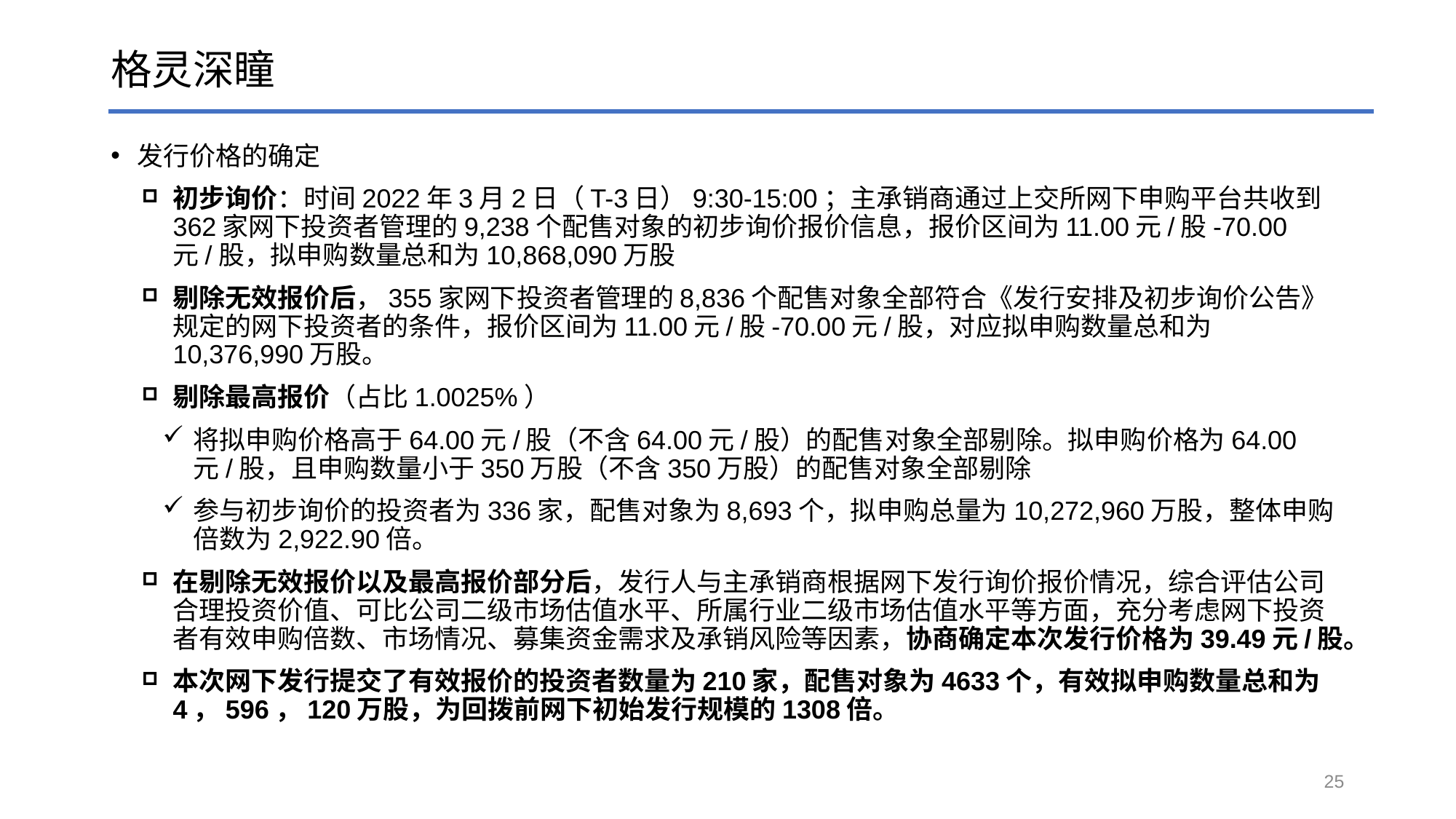

# 格灵深瞳
发行价格的确定
初步询价：时间2022年3月2日（T-3日）9:30-15:00；主承销商通过上交所网下申购平台共收到362家网下投资者管理的9,238个配售对象的初步询价报价信息，报价区间为11.00元/股-70.00元/股，拟申购数量总和为10,868,090万股
剔除无效报价后，355家网下投资者管理的8,836个配售对象全部符合《发行安排及初步询价公告》规定的网下投资者的条件，报价区间为11.00元/股-70.00元/股，对应拟申购数量总和为10,376,990万股。
剔除最高报价（占比1.0025%）
将拟申购价格高于64.00元/股（不含64.00元/股）的配售对象全部剔除。拟申购价格为64.00元/股，且申购数量小于350万股（不含350万股）的配售对象全部剔除
参与初步询价的投资者为336家，配售对象为8,693个，拟申购总量为10,272,960万股，整体申购倍数为2,922.90倍。
在剔除无效报价以及最高报价部分后，发行人与主承销商根据网下发行询价报价情况，综合评估公司合理投资价值、可比公司二级市场估值水平、所属行业二级市场估值水平等方面，充分考虑网下投资者有效申购倍数、市场情况、募集资金需求及承销风险等因素，协商确定本次发行价格为39.49元/股。
本次网下发行提交了有效报价的投资者数量为210家，配售对象为4633个，有效拟申购数量总和为4，596，120万股，为回拨前网下初始发行规模的1308倍。

25